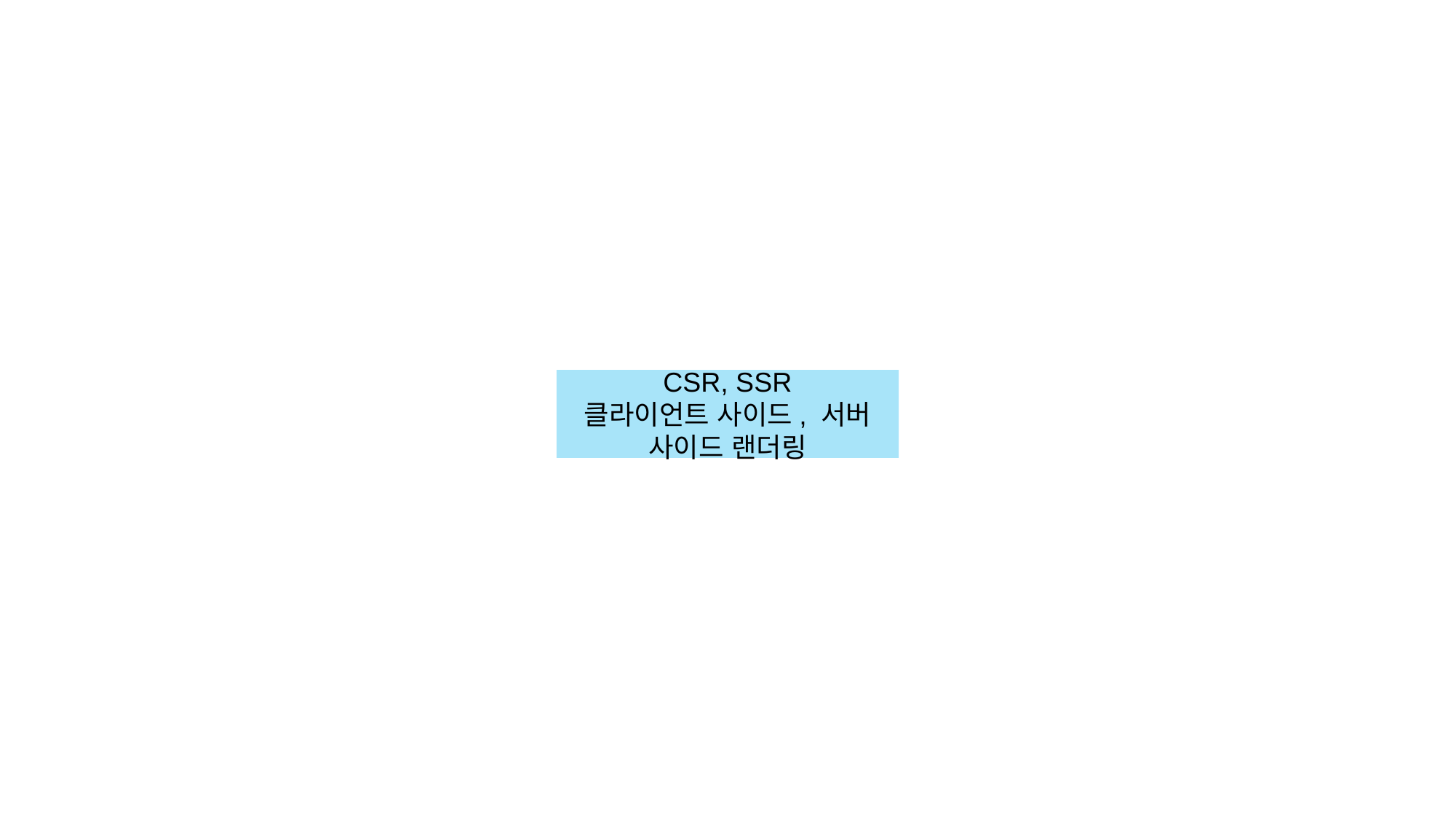

CSR, SSR
클라이언트 사이드, 서버 사이드 랜더링